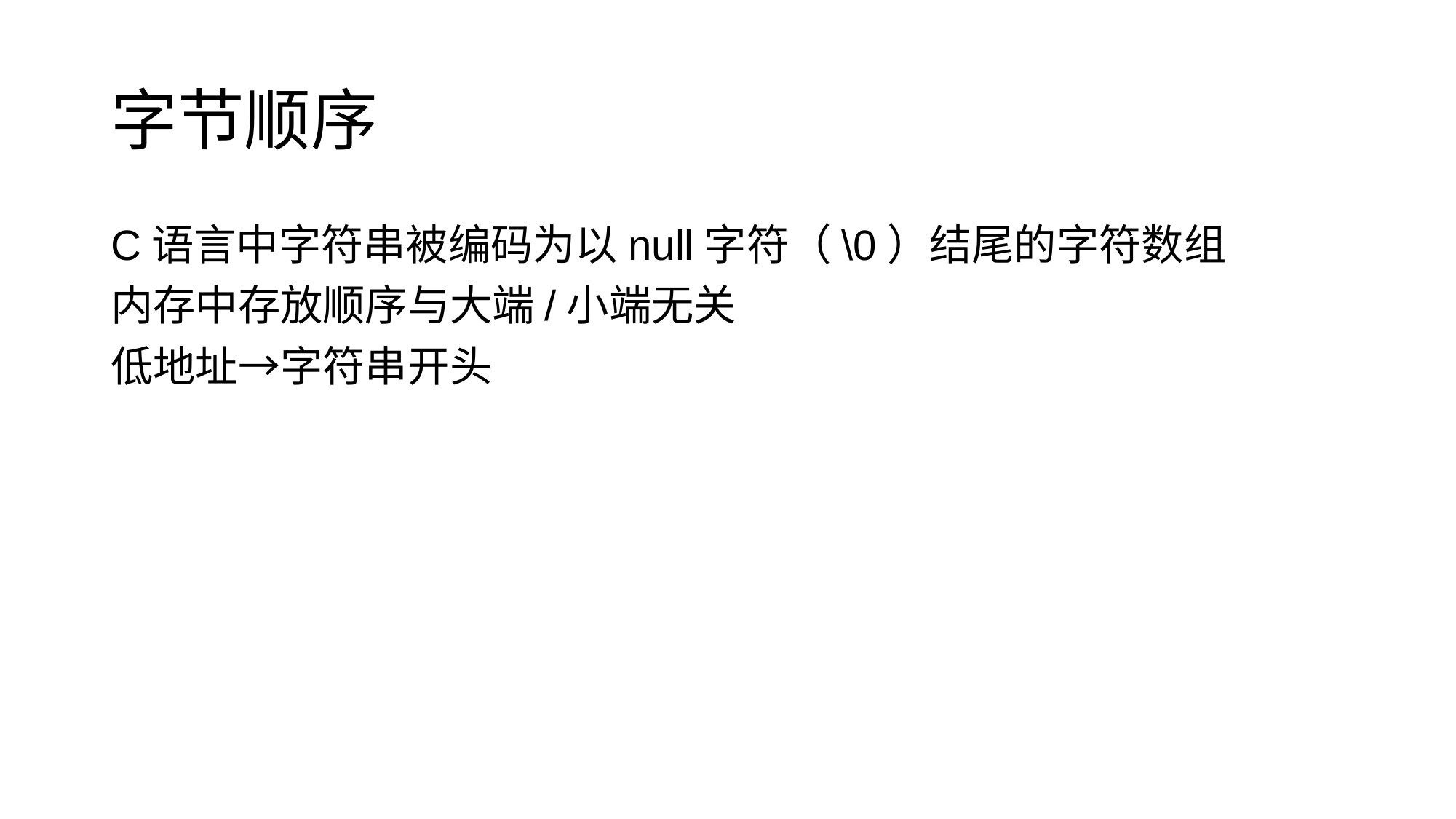

# 字节顺序
C语言中字符串被编码为以null字符（\0）结尾的字符数组
内存中存放顺序与大端/小端无关
低地址→字符串开头